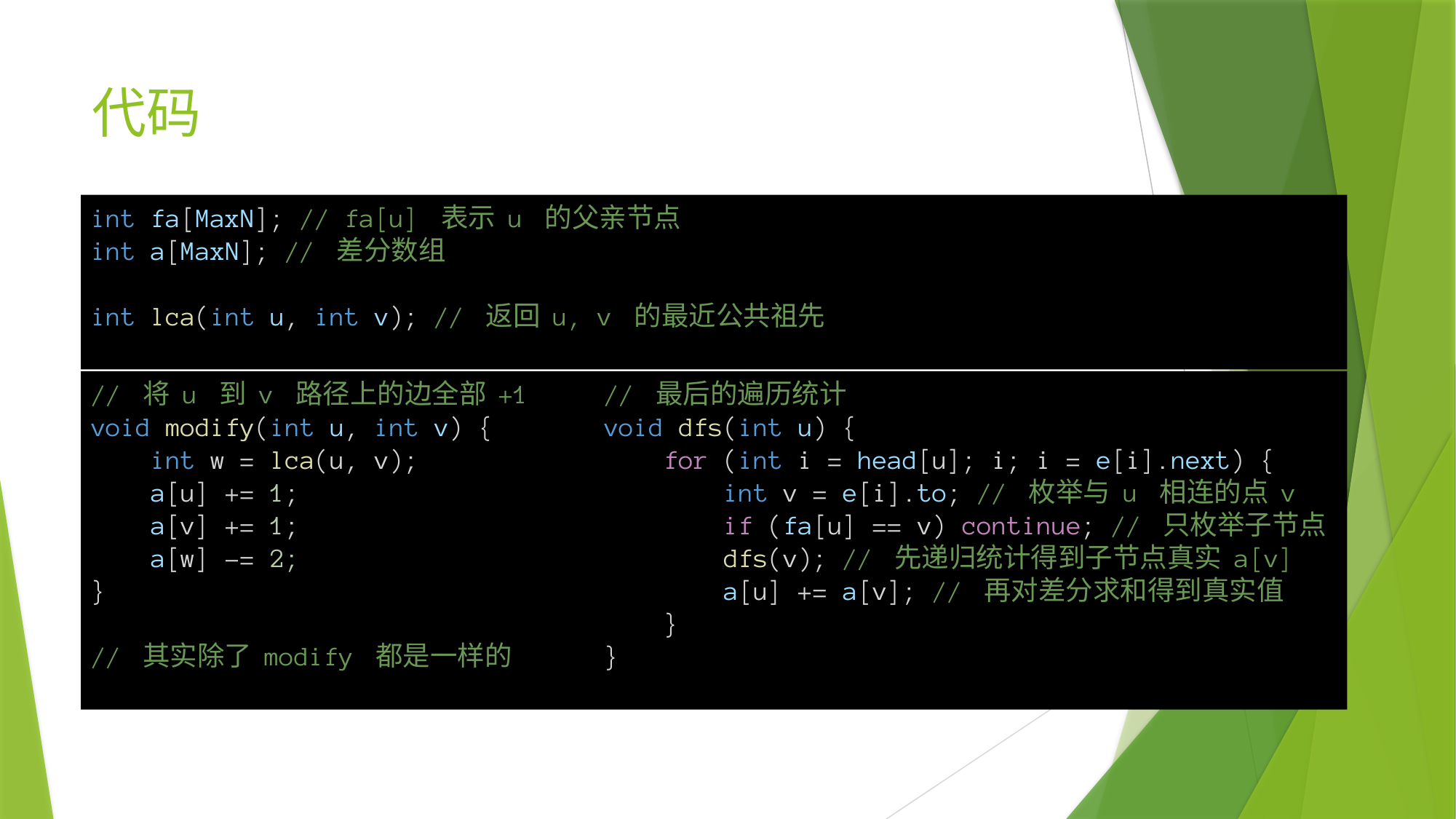

# 代码
int fa[MaxN]; // fa[u] 表示 u 的父亲节点
int a[MaxN]; // 差分数组
int lca(int u, int v); // 返回 u, v 的最近公共祖先

// 将 u 到 v 路径上的边全部 +1
void modify(int u, int v) {
    int w = lca(u, v);
    a[u] += 1;
    a[v] += 1;
    a[w] -= 2;
}
// 其实除了 modify 都是一样的

// 最后的遍历统计
void dfs(int u) {
    for (int i = head[u]; i; i = e[i].next) {
        int v = e[i].to; // 枚举与 u 相连的点 v
        if (fa[u] == v) continue; // 只枚举子节点
        dfs(v); // 先递归统计得到子节点真实 a[v]
        a[u] += a[v]; // 再对差分求和得到真实值
    }
}